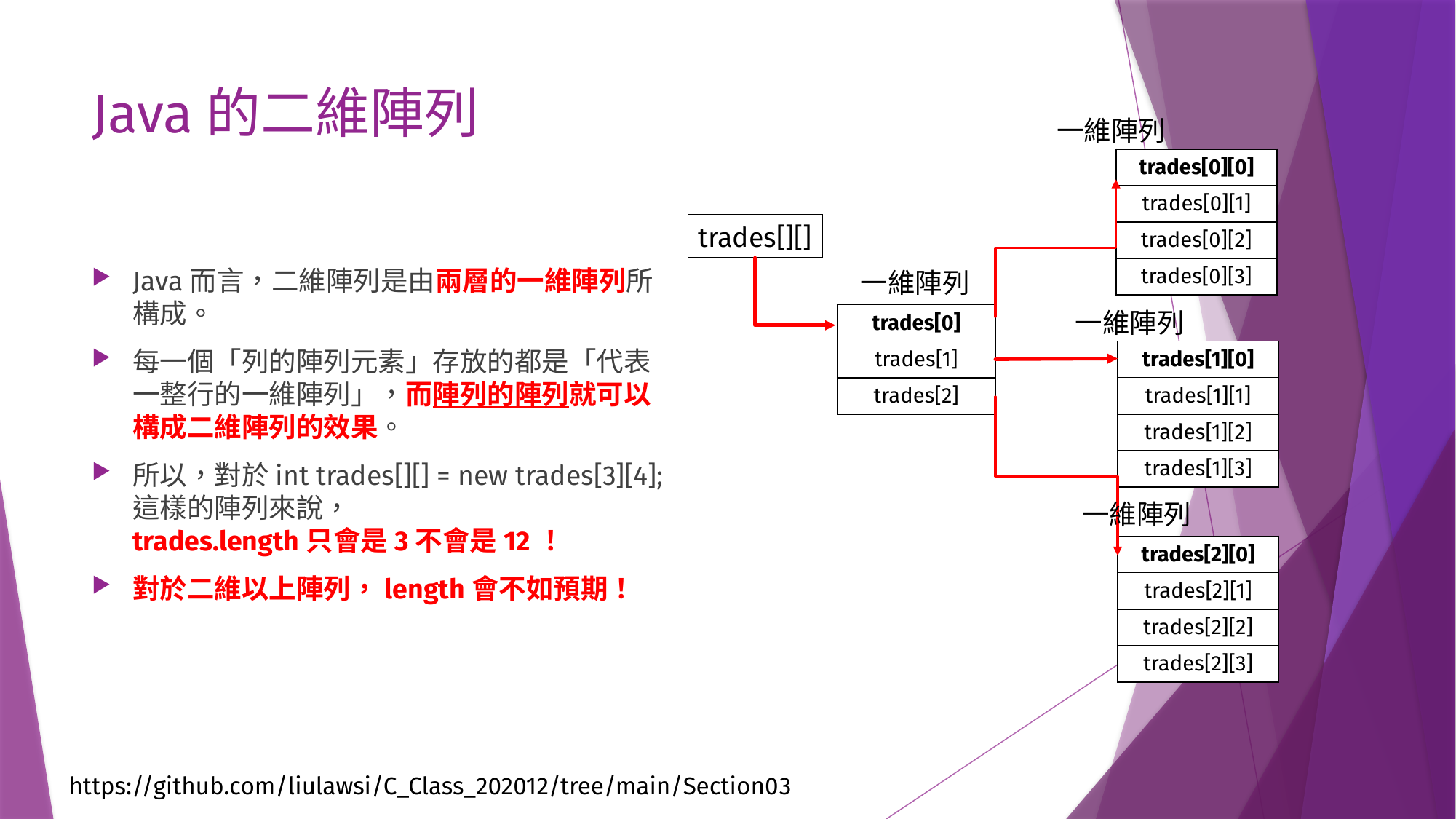

# Java的二維陣列
一維陣列
| trades[0][0] |
| --- |
| trades[0][1] |
| trades[0][2] |
| trades[0][3] |
trades[][]
Java而言，二維陣列是由兩層的一維陣列所構成。
每一個「列的陣列元素」存放的都是「代表一整行的一維陣列」，而陣列的陣列就可以構成二維陣列的效果。
所以，對於int trades[][] = new trades[3][4];
這樣的陣列來說，
trades.length只會是3不會是12！
對於二維以上陣列，length會不如預期！
一維陣列
一維陣列
| trades[0] |
| --- |
| trades[1] |
| trades[2] |
| trades[1][0] |
| --- |
| trades[1][1] |
| trades[1][2] |
| trades[1][3] |
一維陣列
| trades[2][0] |
| --- |
| trades[2][1] |
| trades[2][2] |
| trades[2][3] |